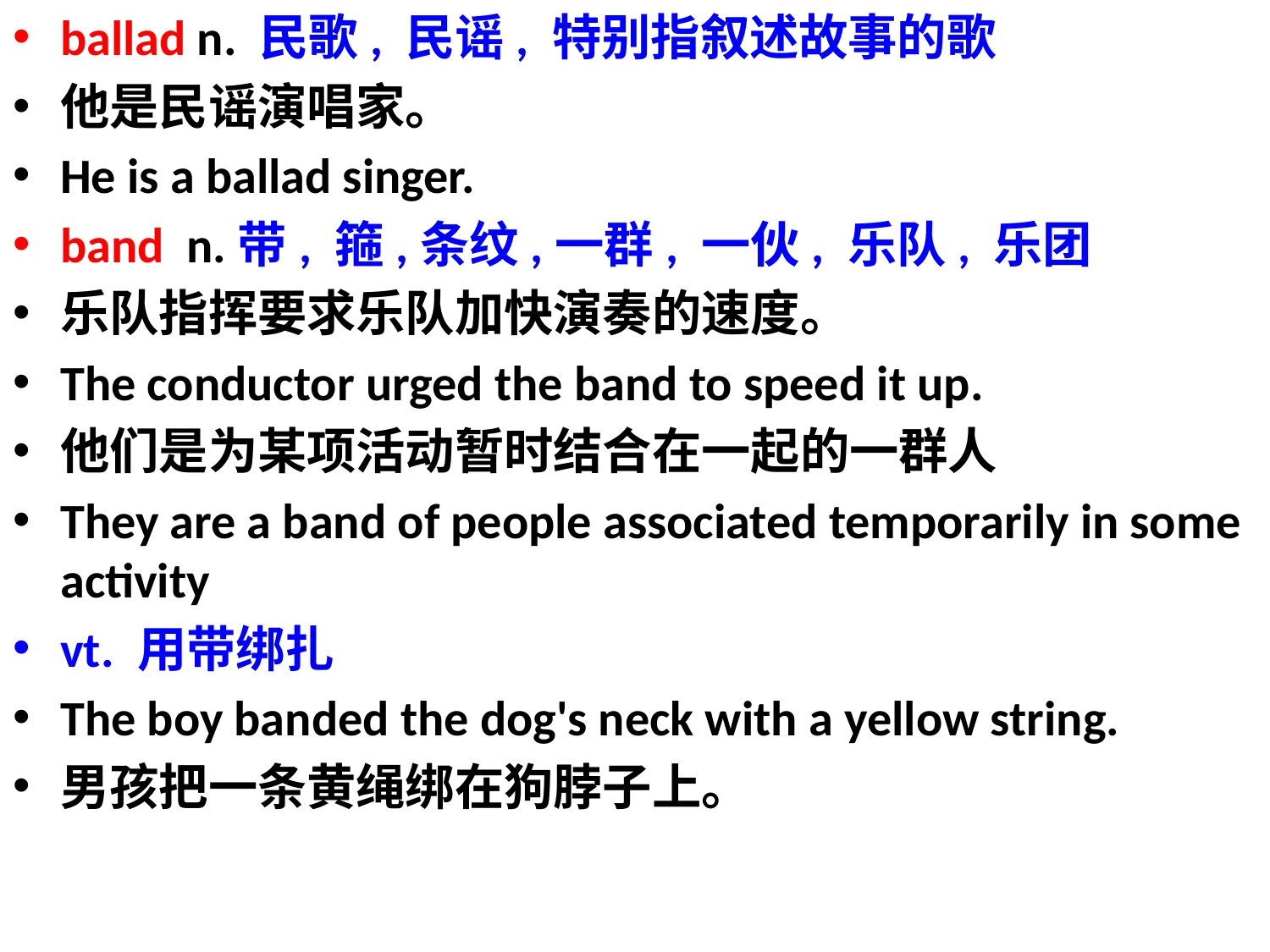

ballad n. 民歌, 民谣, 特别指叙述故事的歌
他是民谣演唱家。
He is a ballad singer.
band  n.带, 箍,条纹,一群, 一伙, 乐队, 乐团
乐队指挥要求乐队加快演奏的速度。
The conductor urged the band to speed it up.
他们是为某项活动暂时结合在一起的一群人
They are a band of people associated temporarily in some activity
vt. 用带绑扎
The boy banded the dog's neck with a yellow string.
男孩把一条黄绳绑在狗脖子上。